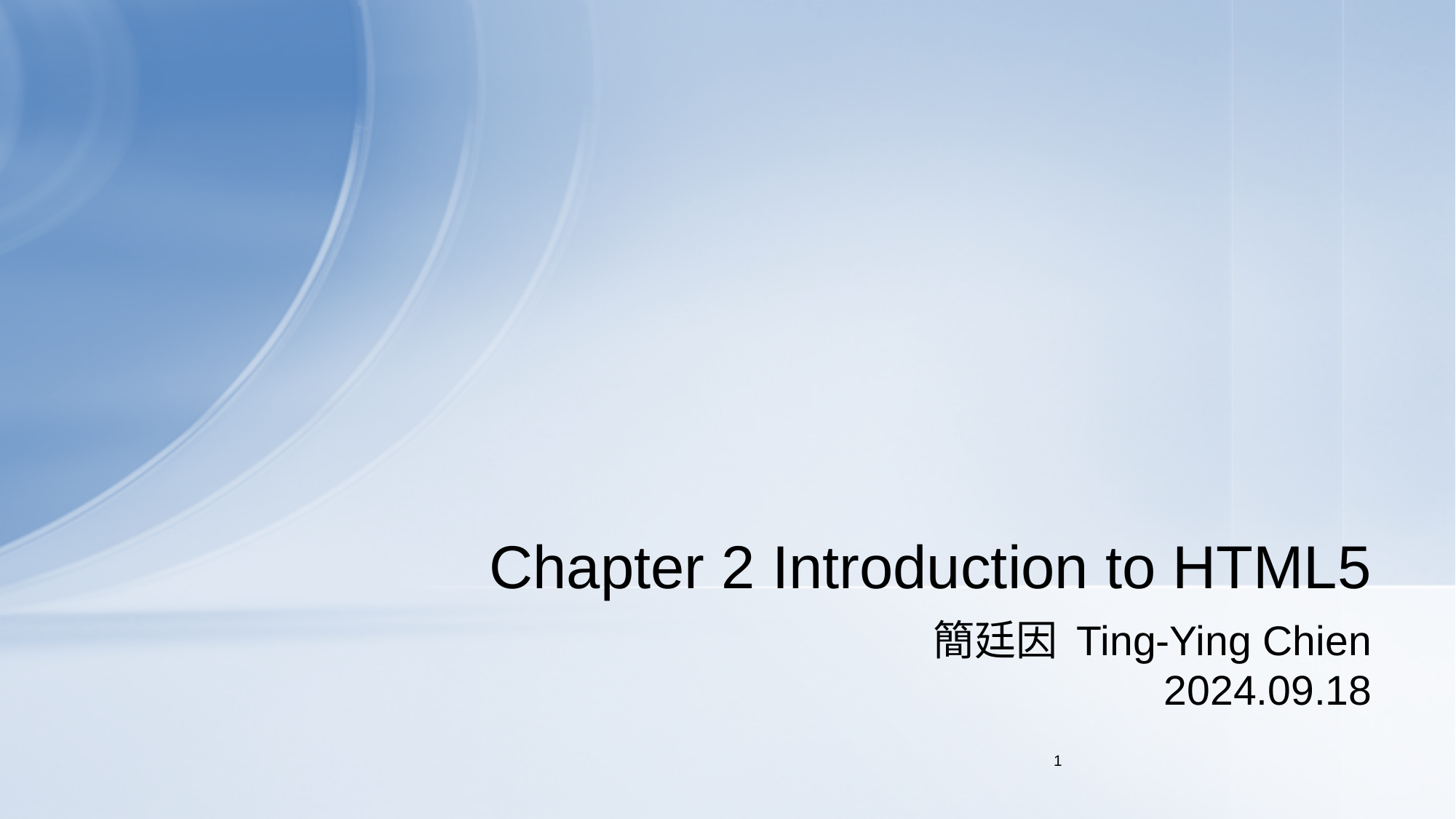

# Chapter 2 Introduction to HTML5
 簡廷因 Ting-Ying Chien
2024.09.18

1